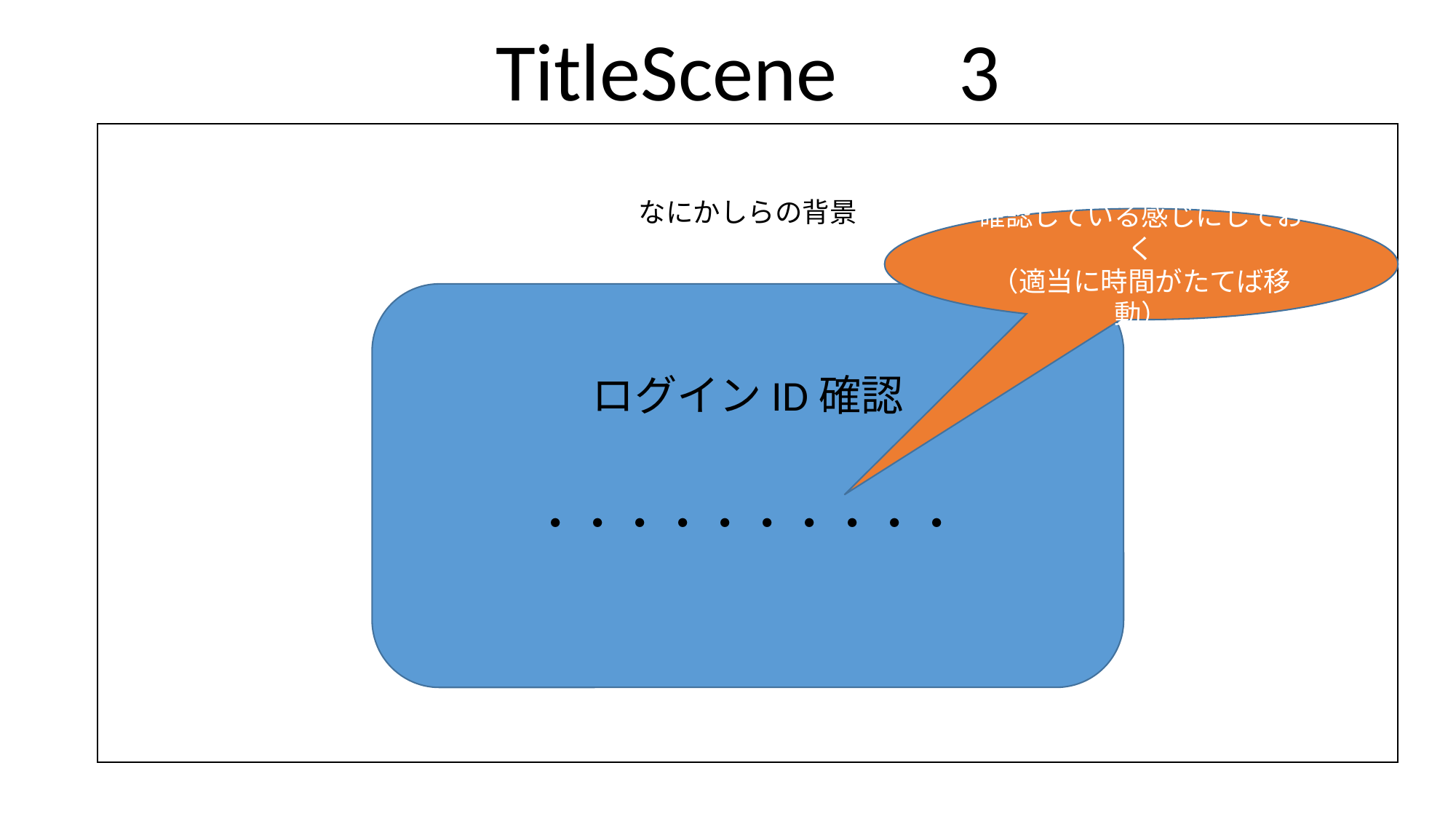

TitleScene　3

なにかしらの背景
確認している感じにしておく
（適当に時間がたてば移動）

ログインID確認
Magic Mastery
・・・・・・・・・・